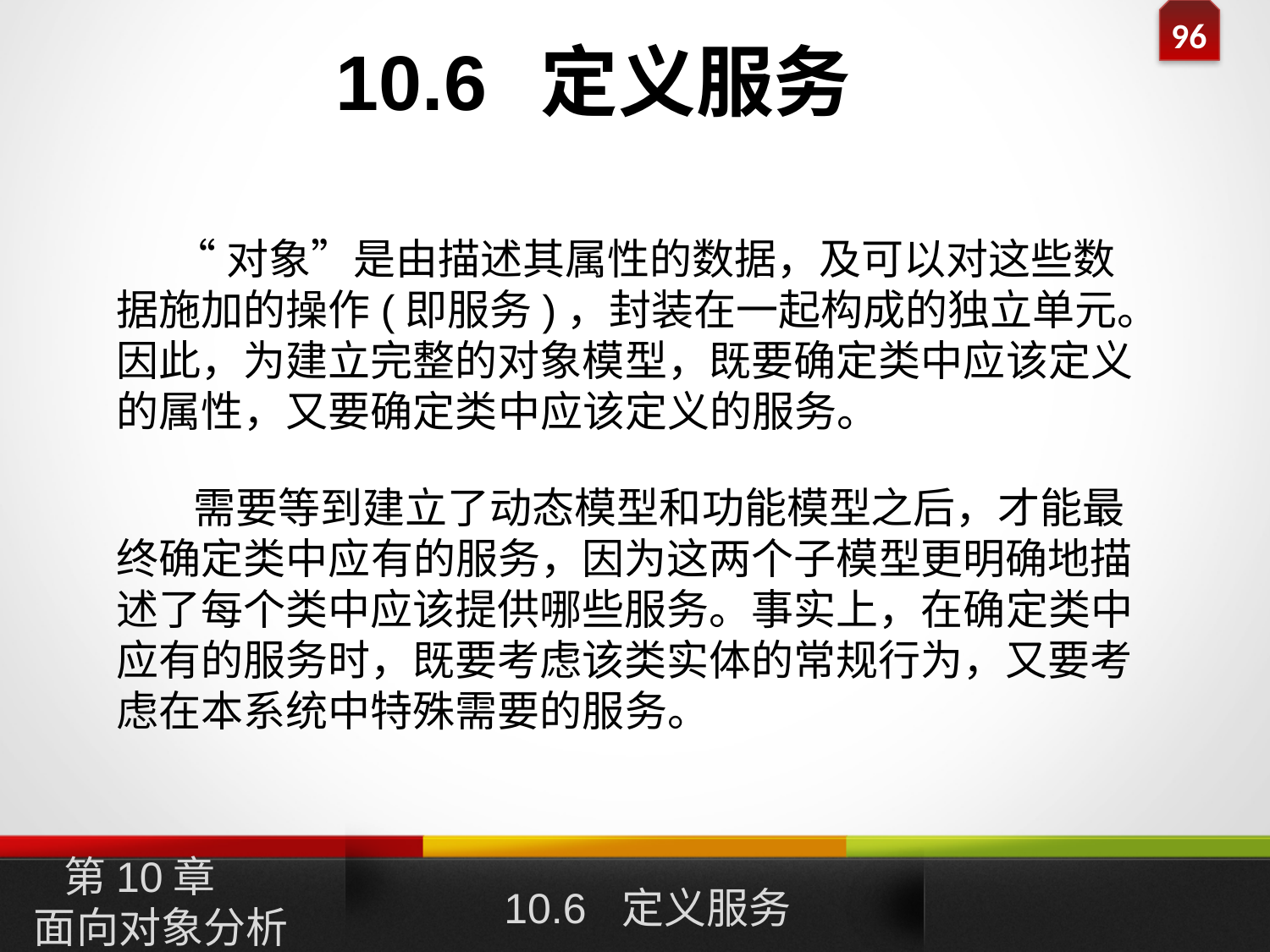

10.6  定义服务
      “对象”是由描述其属性的数据，及可以对这些数据施加的操作(即服务)，封装在一起构成的独立单元。因此，为建立完整的对象模型，既要确定类中应该定义的属性，又要确定类中应该定义的服务。
       需要等到建立了动态模型和功能模型之后，才能最终确定类中应有的服务，因为这两个子模型更明确地描述了每个类中应该提供哪些服务。事实上，在确定类中应有的服务时，既要考虑该类实体的常规行为，又要考虑在本系统中特殊需要的服务。
10.6 定义服务